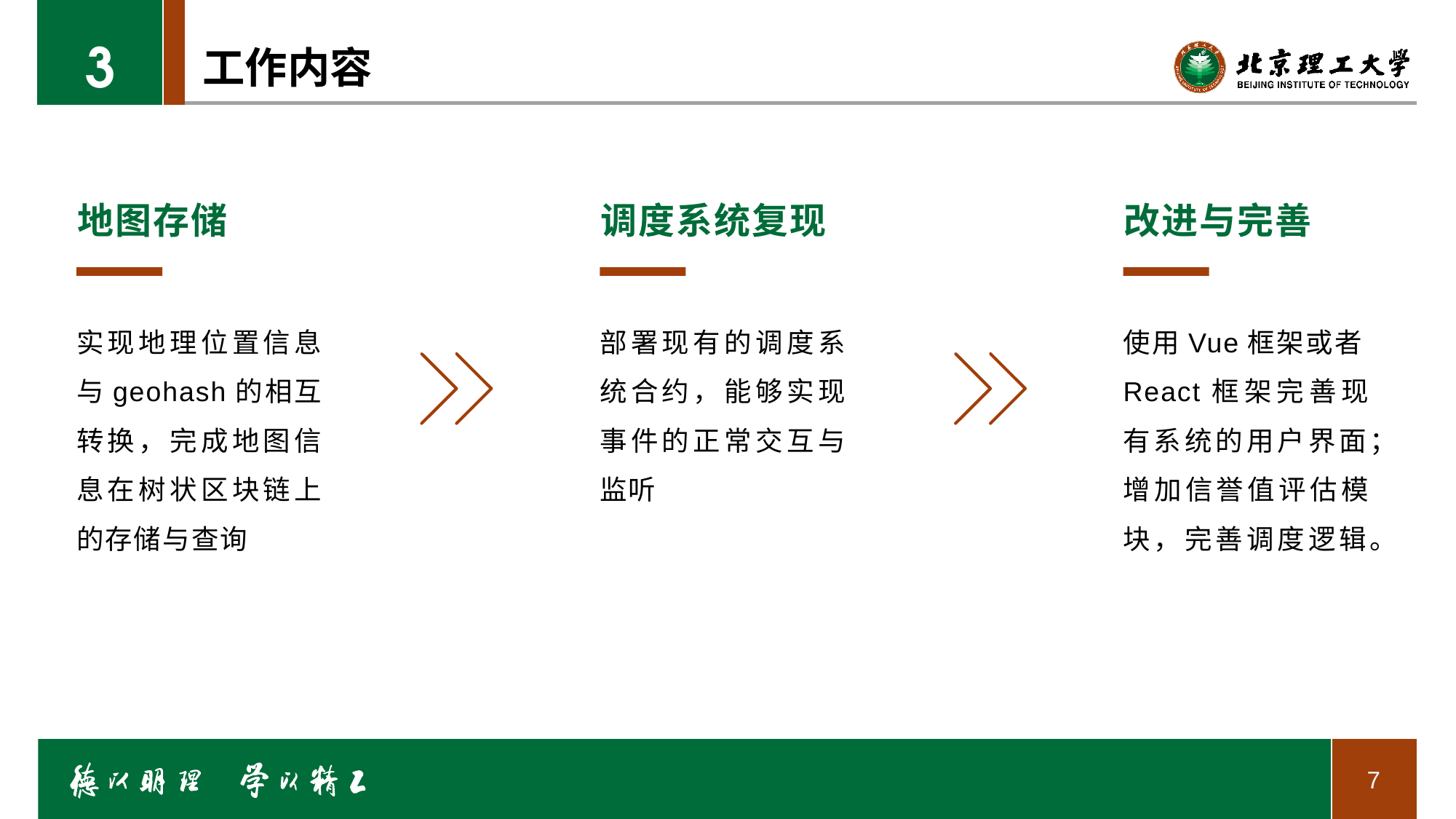

3
# 工作内容
地图存储

实现地理位置信息与geohash的相互转换，完成地图信息在树状区块链上的存储与查询
调度系统复现

部署现有的调度系统合约，能够实现事件的正常交互与监听
改进与完善

使用Vue框架或者React框架完善现有系统的用户界面；
增加信誉值评估模块，完善调度逻辑。